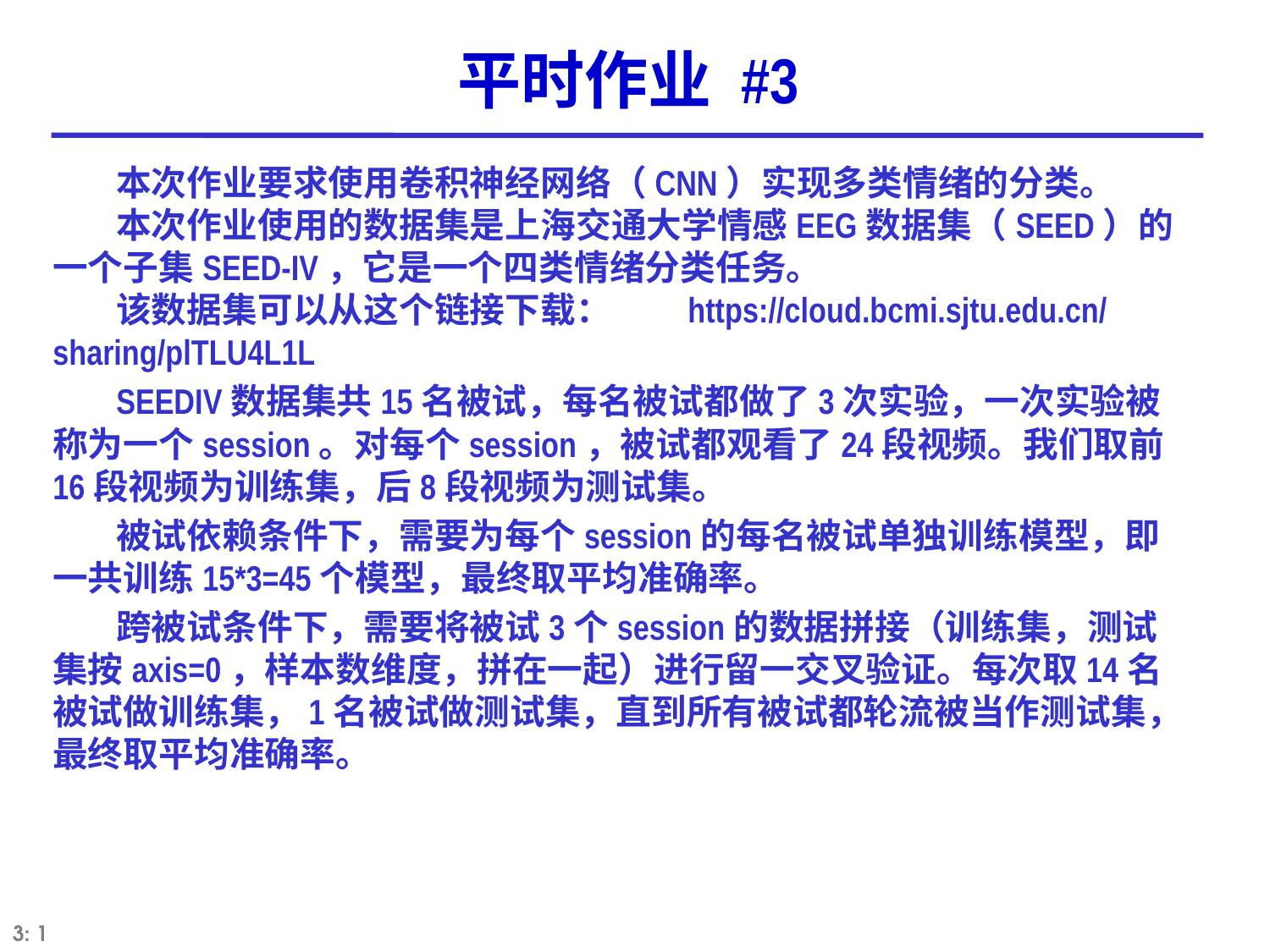

平时作业 #3
本次作业要求使用卷积神经网络（CNN）实现多类情绪的分类。
本次作业使用的数据集是上海交通大学情感EEG数据集（SEED）的一个子集SEED-IV，它是一个四类情绪分类任务。
该数据集可以从这个链接下载：	https://cloud.bcmi.sjtu.edu.cn/sharing/plTLU4L1L
SEEDIV数据集共15名被试，每名被试都做了3次实验，一次实验被称为一个session。对每个session，被试都观看了24段视频。我们取前16段视频为训练集，后8段视频为测试集。
被试依赖条件下，需要为每个session的每名被试单独训练模型，即一共训练15*3=45个模型，最终取平均准确率。
跨被试条件下，需要将被试3个session的数据拼接（训练集，测试集按axis=0，样本数维度，拼在一起）进行留一交叉验证。每次取14名被试做训练集，1名被试做测试集，直到所有被试都轮流被当作测试集，最终取平均准确率。